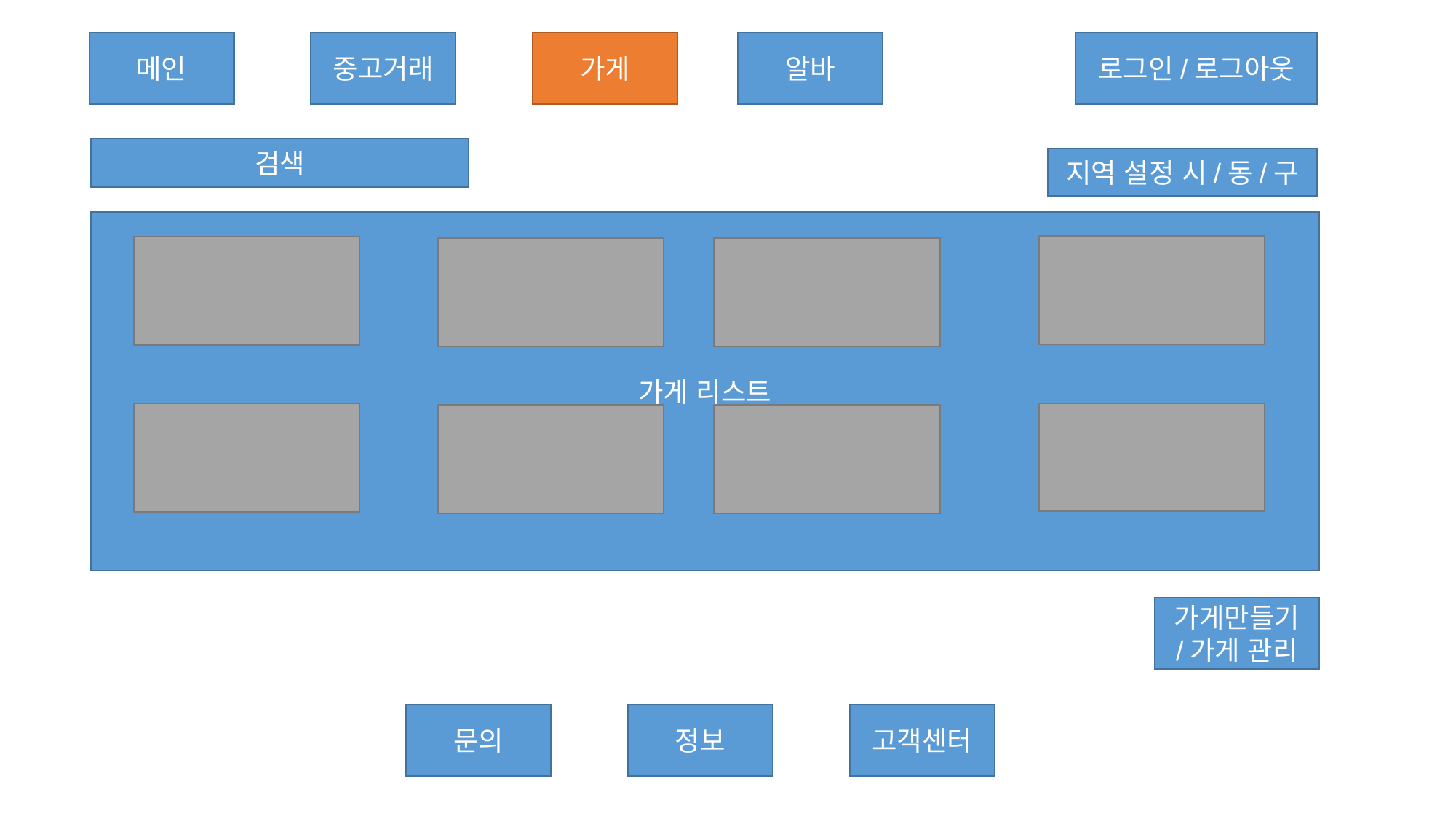

메인
중고거래
가게
알바
로그인/로그아웃
검색
지역 설정 시/동/구
가게 리스트

가게만들기
/가게 관리
문의
정보
고객센터